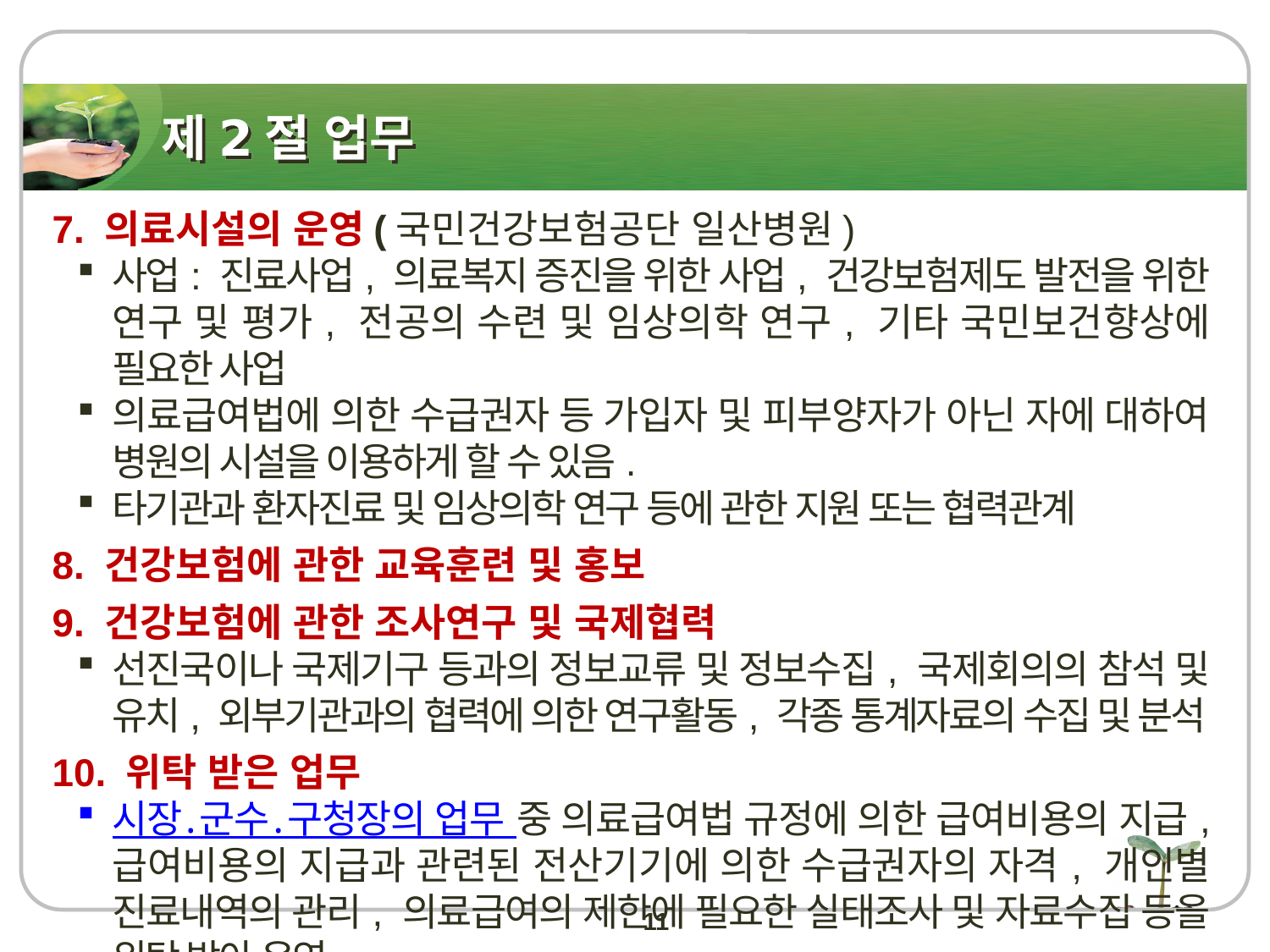

# 제2절 업무
7. 의료시설의 운영(국민건강보험공단 일산병원)
사업: 진료사업, 의료복지 증진을 위한 사업, 건강보험제도 발전을 위한 연구 및 평가, 전공의 수련 및 임상의학 연구, 기타 국민보건향상에 필요한 사업
의료급여법에 의한 수급권자 등 가입자 및 피부양자가 아닌 자에 대하여 병원의 시설을 이용하게 할 수 있음.
타기관과 환자진료 및 임상의학 연구 등에 관한 지원 또는 협력관계
8. 건강보험에 관한 교육훈련 및 홍보
9. 건강보험에 관한 조사연구 및 국제협력
선진국이나 국제기구 등과의 정보교류 및 정보수집, 국제회의의 참석 및 유치, 외부기관과의 협력에 의한 연구활동, 각종 통계자료의 수집 및 분석
10. 위탁 받은 업무
시장․군수․구청장의 업무 중 의료급여법 규정에 의한 급여비용의 지급, 급여비용의 지급과 관련된 전산기기에 의한 수급권자의 자격, 개인별 진료내역의 관리, 의료급여의 제한에 필요한 실태조사 및 자료수집 등을 위탁 받아 운영
11